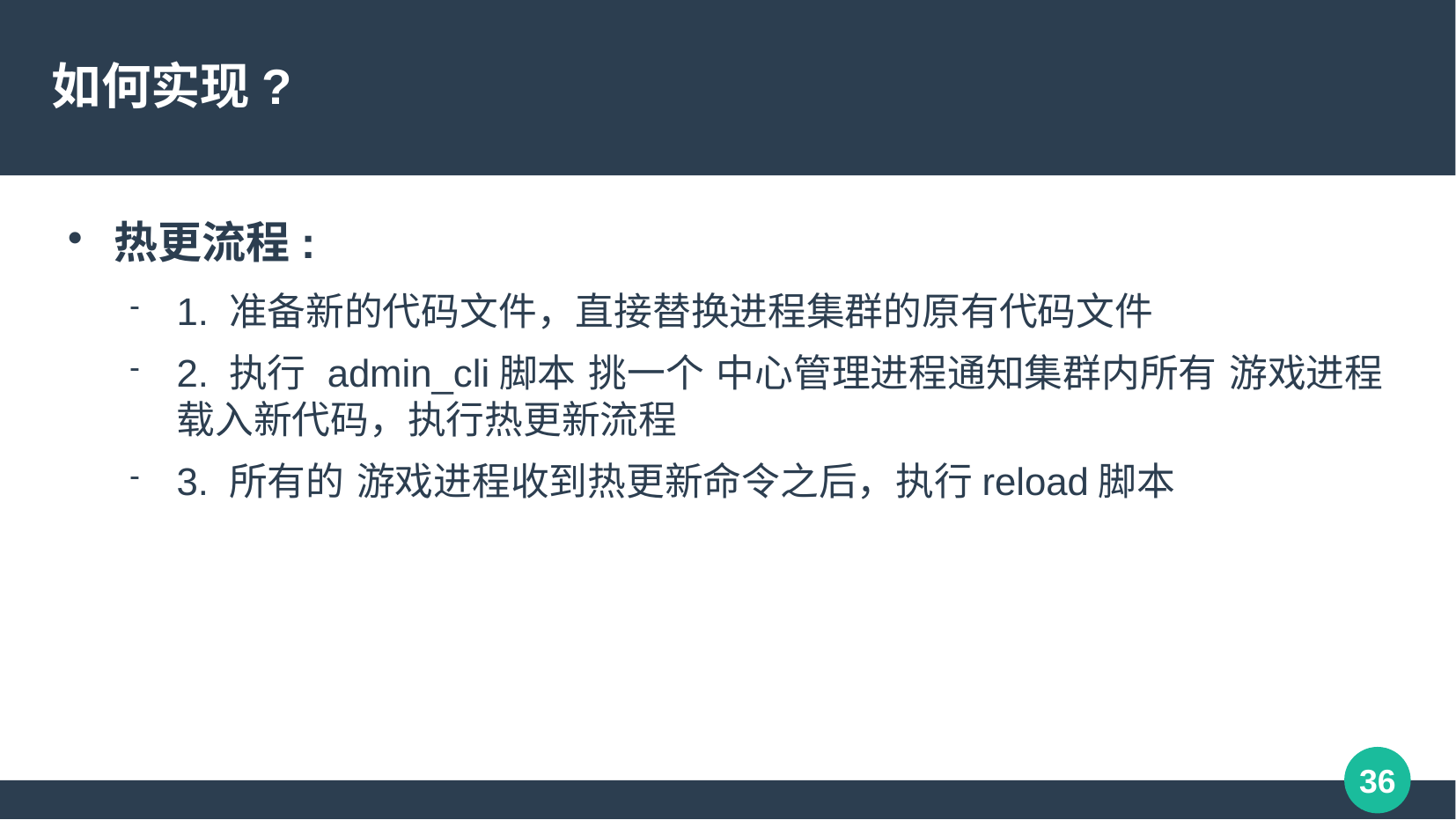

如何实现?
热更流程:
1. 准备新的代码文件，直接替换进程集群的原有代码文件
2. 执行 admin_cli脚本 挑一个 中心管理进程通知集群内所有 游戏进程载入新代码，执行热更新流程
3. 所有的 游戏进程收到热更新命令之后，执行reload脚本